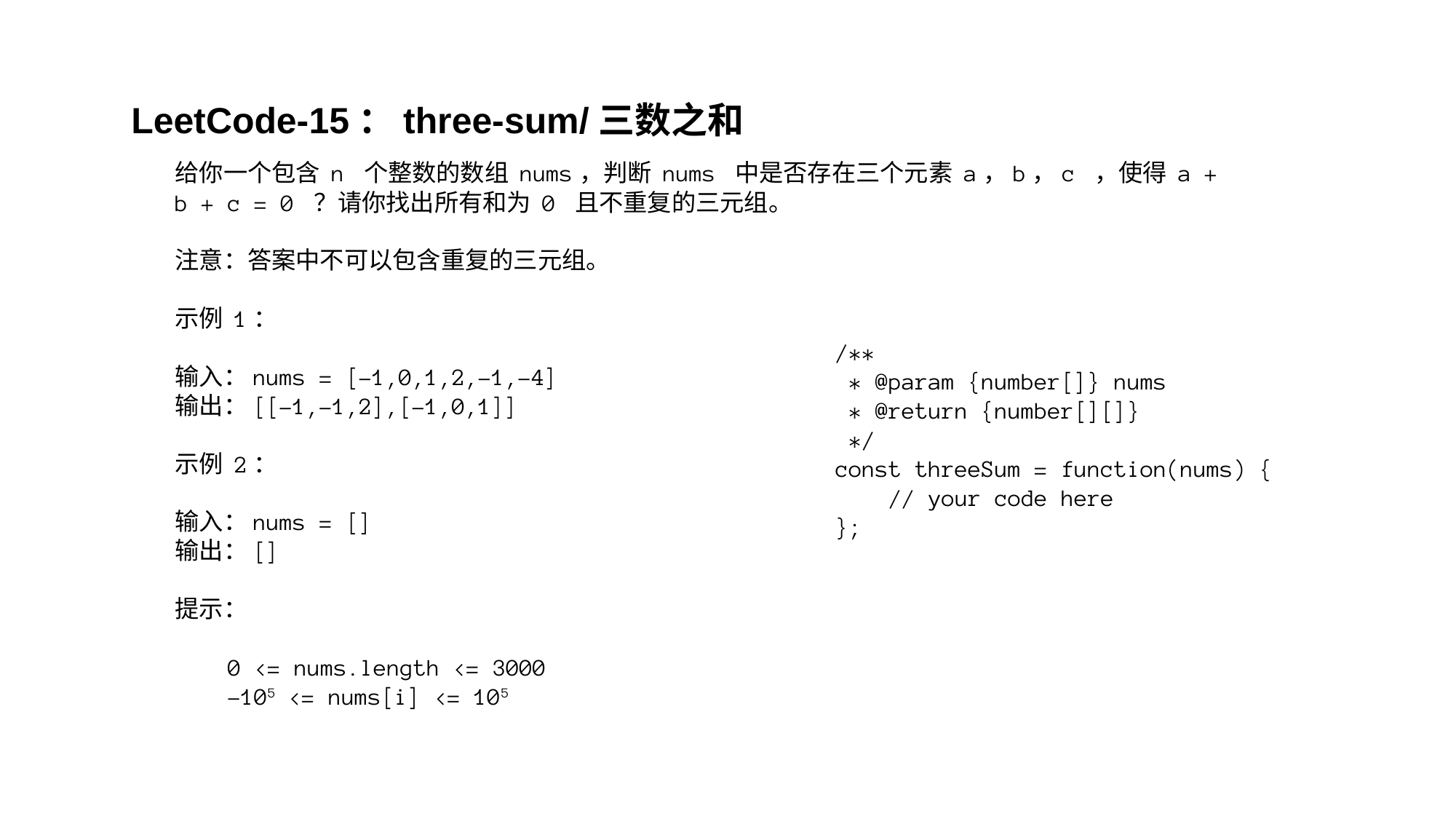

LeetCode-15：three-sum/三数之和
给你一个包含 n 个整数的数组 nums，判断 nums 中是否存在三个元素 a，b，c ，使得 a + b + c = 0 ？请你找出所有和为 0 且不重复的三元组。

注意：答案中不可以包含重复的三元组。

示例 1：

输入：nums = [-1,0,1,2,-1,-4]
输出：[[-1,-1,2],[-1,0,1]]

示例 2：

输入：nums = []
输出：[]

提示：

    0 <= nums.length <= 3000
    -105 <= nums[i] <= 105

/**
 * @param {number[]} nums
 * @return {number[][]}
 */
const threeSum = function(nums) {
    // your code here
};